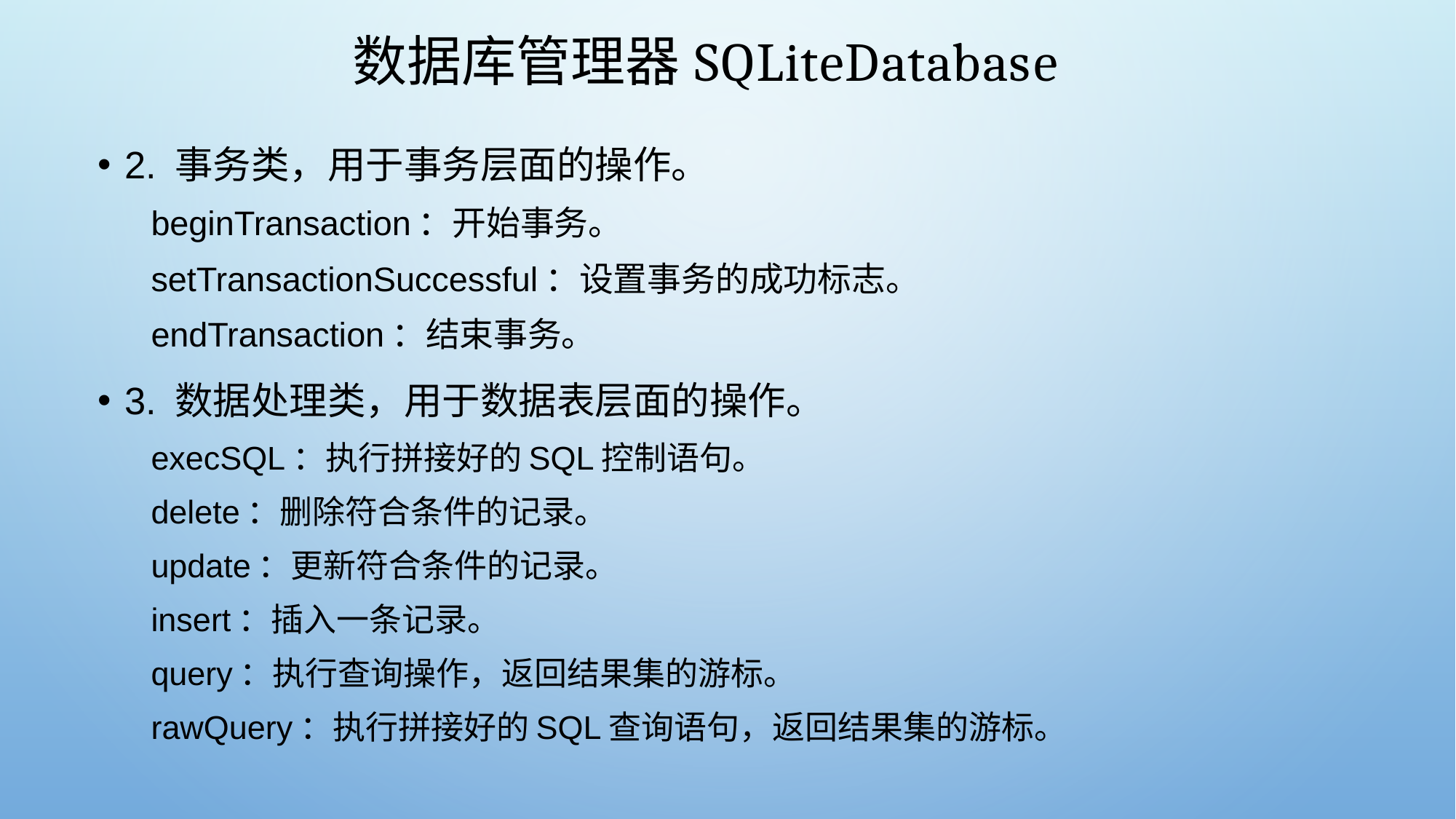

# 数据库管理器SQLiteDatabase
2. 事务类，用于事务层面的操作。
beginTransaction：开始事务。
setTransactionSuccessful：设置事务的成功标志。
endTransaction：结束事务。
3. 数据处理类，用于数据表层面的操作。
execSQL：执行拼接好的SQL控制语句。
delete：删除符合条件的记录。
update：更新符合条件的记录。
insert：插入一条记录。
query：执行查询操作，返回结果集的游标。
rawQuery：执行拼接好的SQL查询语句，返回结果集的游标。